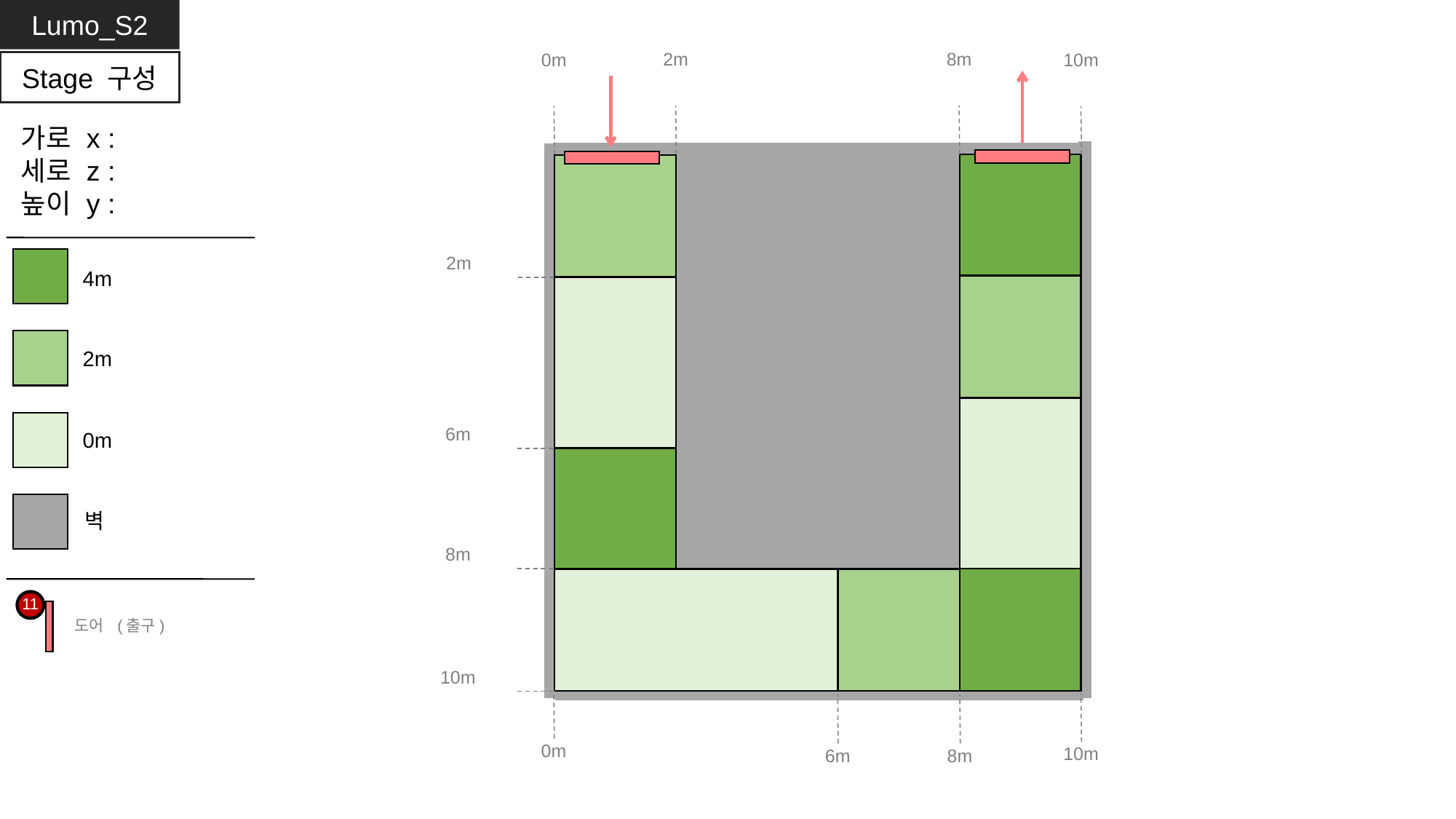

Lumo_S2
2m
8m
0m
10m

2m

6m

8m

10m

0m
10m
6m
8m
Stage 구성
가로 x :
세로 z :
높이 y :

4m

2m

0m

벽

11

도어  (출구)